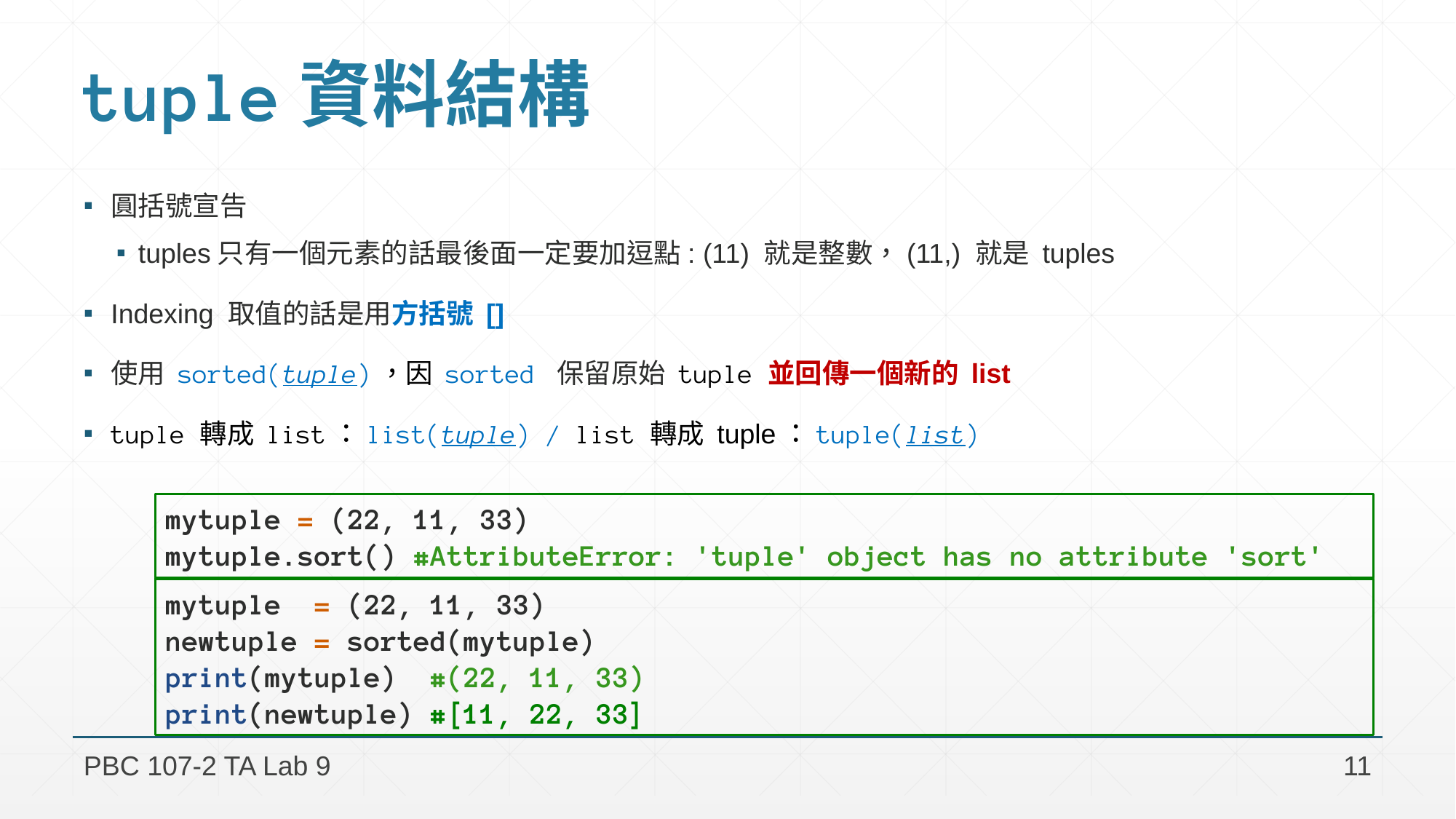

# tuple資料結構
圓括號宣告
tuples只有一個元素的話最後面一定要加逗點: (11) 就是整數，(11,) 就是 tuples
Indexing 取值的話是用方括號 []
使用 sorted(tuple)，因 sorted 保留原始 tuple 並回傳一個新的 list
tuple 轉成 list：list(tuple) / list 轉成 tuple：tuple(list)
mytuple = (22, 11, 33)
mytuple.sort() #AttributeError: 'tuple' object has no attribute 'sort'
mytuple  = (22, 11, 33)
newtuple = sorted(mytuple)
print(mytuple)  #(22, 11, 33)
print(newtuple) #[11, 22, 33]
PBC 107-2 TA Lab 9
11